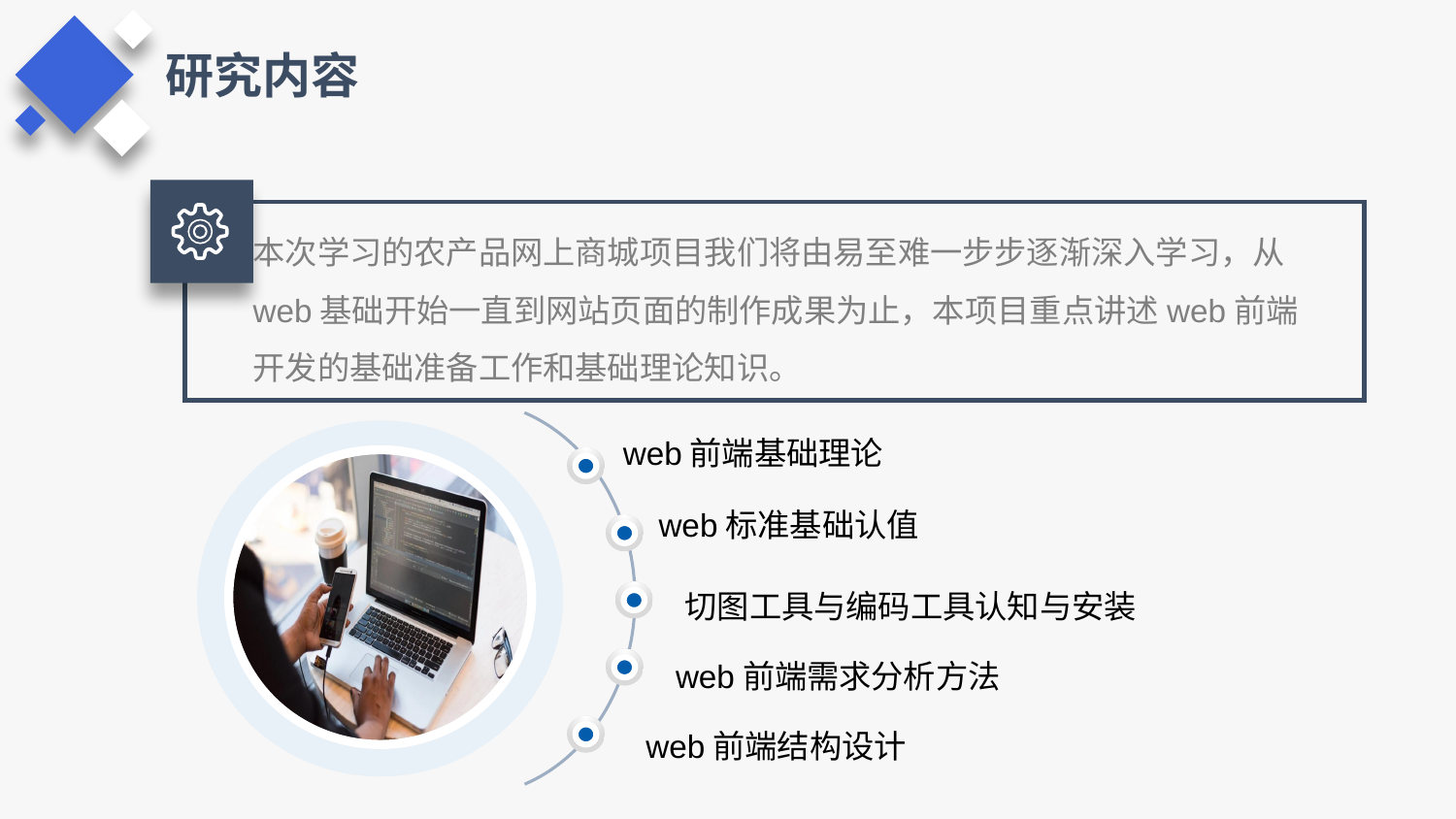

研究内容

本次学习的农产品网上商城项目我们将由易至难一步步逐渐深入学习，从web基础开始一直到网站页面的制作成果为止，本项目重点讲述web前端开发的基础准备工作和基础理论知识。

web前端基础理论

web标准基础认值

切图工具与编码工具认知与安装

web前端需求分析方法

web前端结构设计